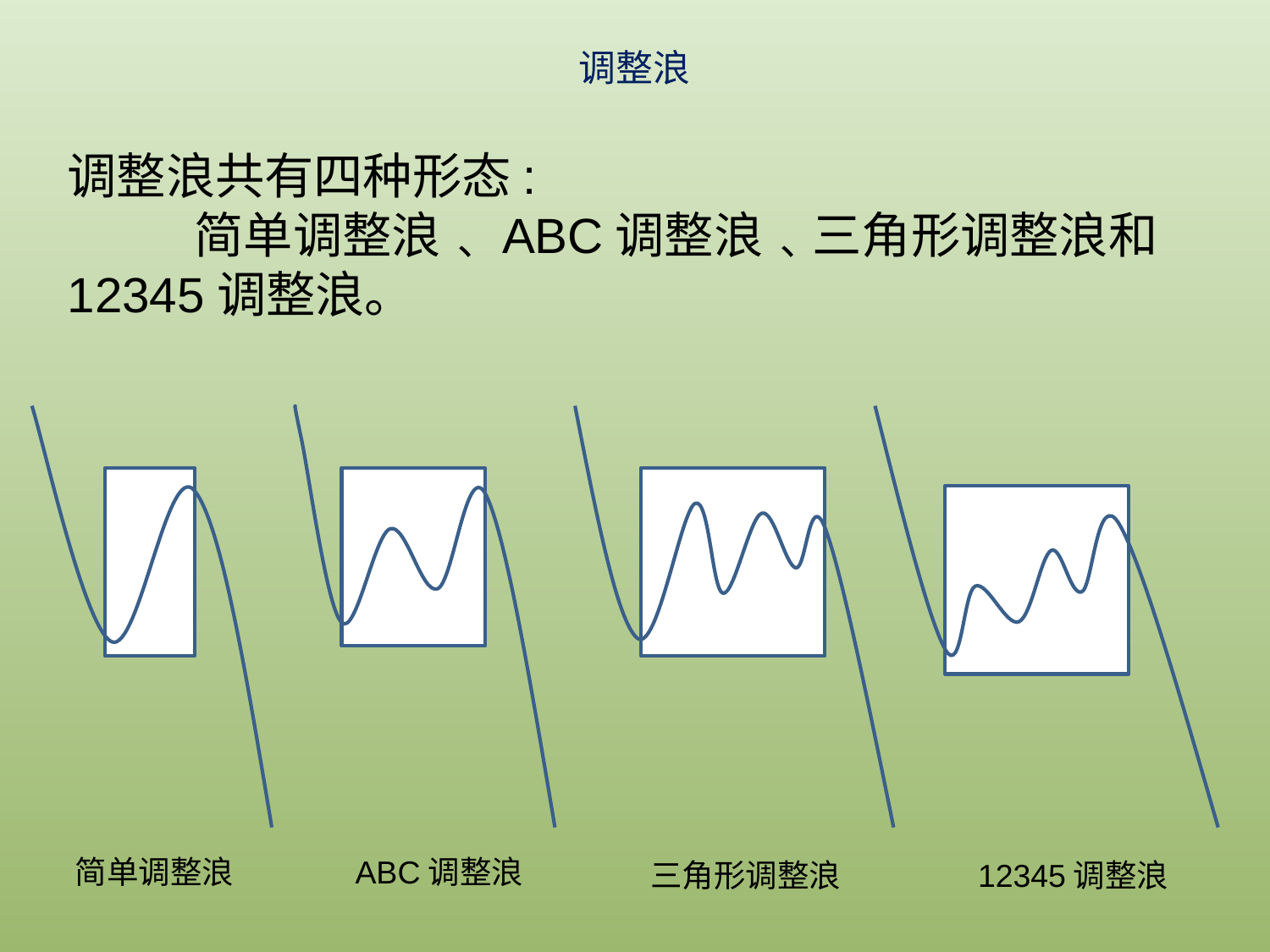

# 调整浪
调整浪共有四种形态:
	简单调整浪﹑ABC调整浪﹑三角形调整浪和12345调整浪。

简单调整浪
ABC调整浪
三角形调整浪
12345调整浪